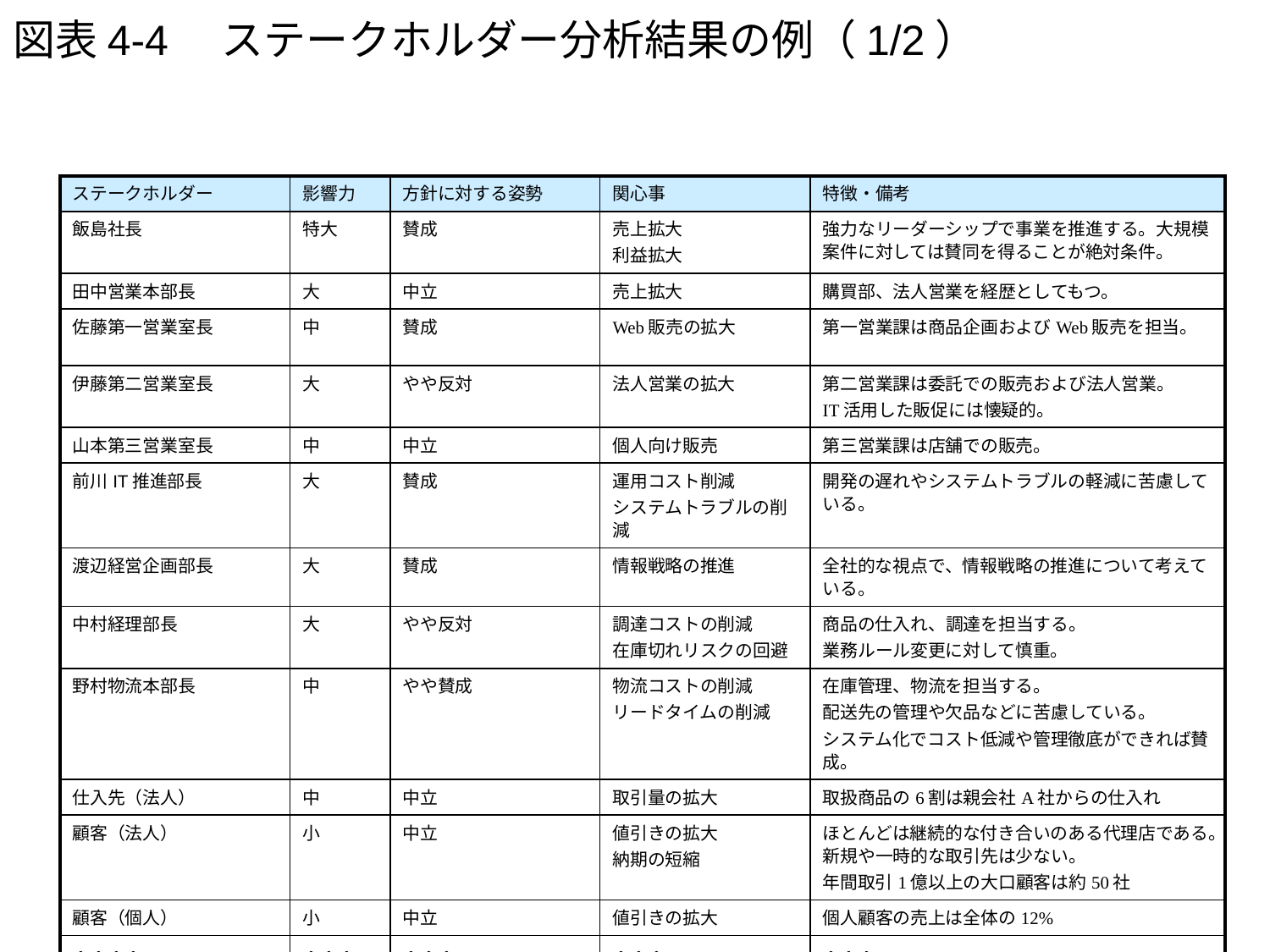

# 図表4-4　ステークホルダー分析結果の例（1/2）
| ステークホルダー | 影響力 | 方針に対する姿勢 | 関心事 | 特徴・備考 |
| --- | --- | --- | --- | --- |
| 飯島社長 | 特大 | 賛成 | 売上拡大 利益拡大 | 強力なリーダーシップで事業を推進する。大規模案件に対しては賛同を得ることが絶対条件。 |
| 田中営業本部長 | 大 | 中立 | 売上拡大 | 購買部、法人営業を経歴としてもつ。 |
| 佐藤第一営業室長 | 中 | 賛成 | Web販売の拡大 | 第一営業課は商品企画およびWeb販売を担当。 |
| 伊藤第二営業室長 | 大 | やや反対 | 法人営業の拡大 | 第二営業課は委託での販売および法人営業。 IT活用した販促には懐疑的。 |
| 山本第三営業室長 | 中 | 中立 | 個人向け販売 | 第三営業課は店舗での販売。 |
| 前川IT推進部長 | 大 | 賛成 | 運用コスト削減 システムトラブルの削減 | 開発の遅れやシステムトラブルの軽減に苦慮している。 |
| 渡辺経営企画部長 | 大 | 賛成 | 情報戦略の推進 | 全社的な視点で、情報戦略の推進について考えている。 |
| 中村経理部長 | 大 | やや反対 | 調達コストの削減 在庫切れリスクの回避 | 商品の仕入れ、調達を担当する。 業務ルール変更に対して慎重。 |
| 野村物流本部長 | 中 | やや賛成 | 物流コストの削減 リードタイムの削減 | 在庫管理、物流を担当する。 配送先の管理や欠品などに苦慮している。 システム化でコスト低減や管理徹底ができれば賛成。 |
| 仕入先（法人） | 中 | 中立 | 取引量の拡大 | 取扱商品の6割は親会社A社からの仕入れ |
| 顧客（法人） | 小 | 中立 | 値引きの拡大 納期の短縮 | ほとんどは継続的な付き合いのある代理店である。新規や一時的な取引先は少ない。 年間取引1億以上の大口顧客は約50社 |
| 顧客（個人） | 小 | 中立 | 値引きの拡大 | 個人顧客の売上は全体の12% |
| ・・・・ | ・・・ | ・・・ | ・・・ | ・・・ |